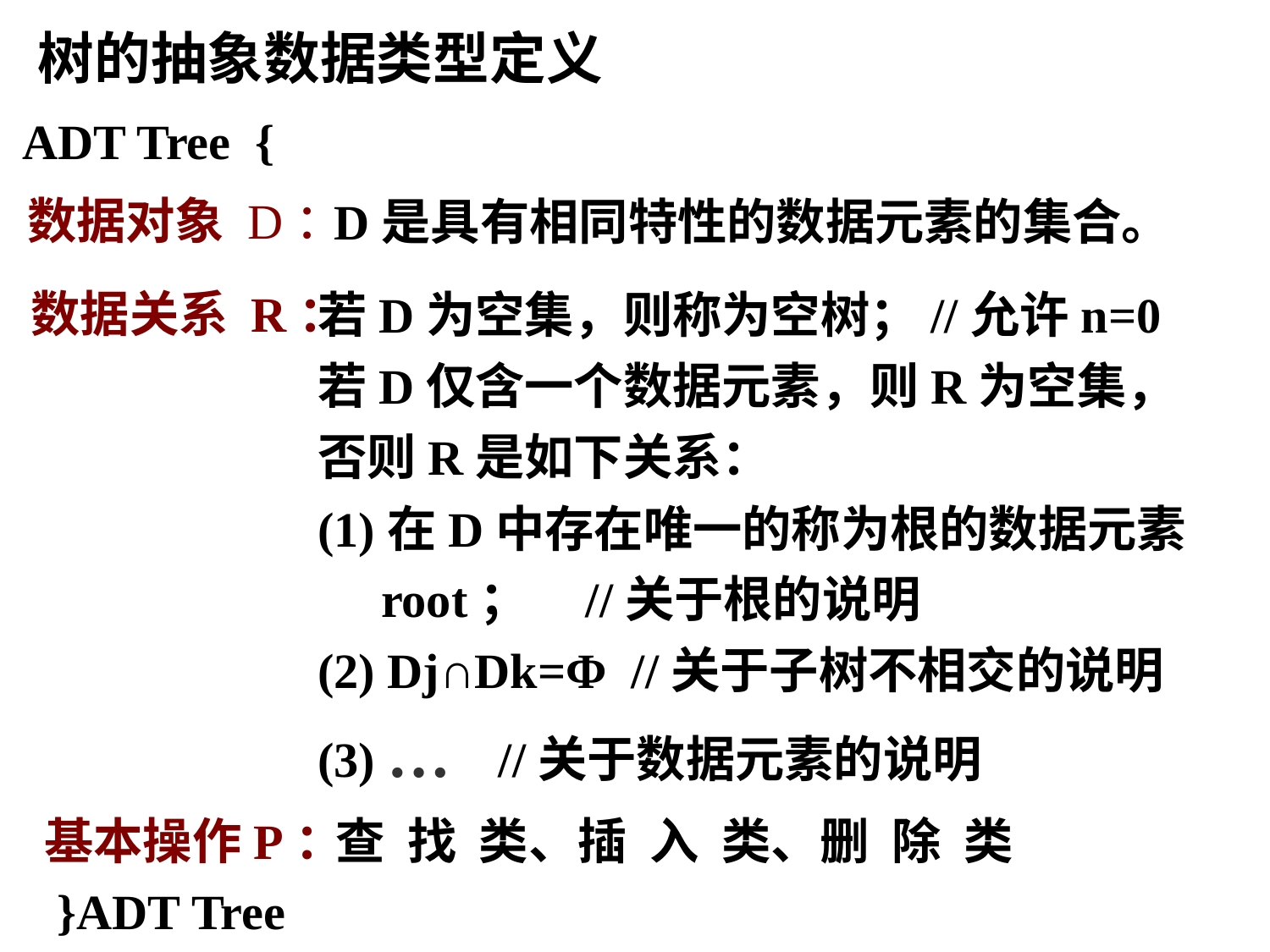

树的抽象数据类型定义
ADT Tree  {
数据对象 D：
D是具有相同特性的数据元素的集合。
若D为空集，则称为空树；//允许n=0
若D仅含一个数据元素，则R为空集，
否则R是如下关系：
(1)在D中存在唯一的称为根的数据元素root；    //关于根的说明
(2) Dj∩Dk=Φ  //关于子树不相交的说明
(3) …   //关于数据元素的说明
 数据关系 R：

 基本操作P：
查  找  类、插  入  类、删  除  类
}ADT Tree